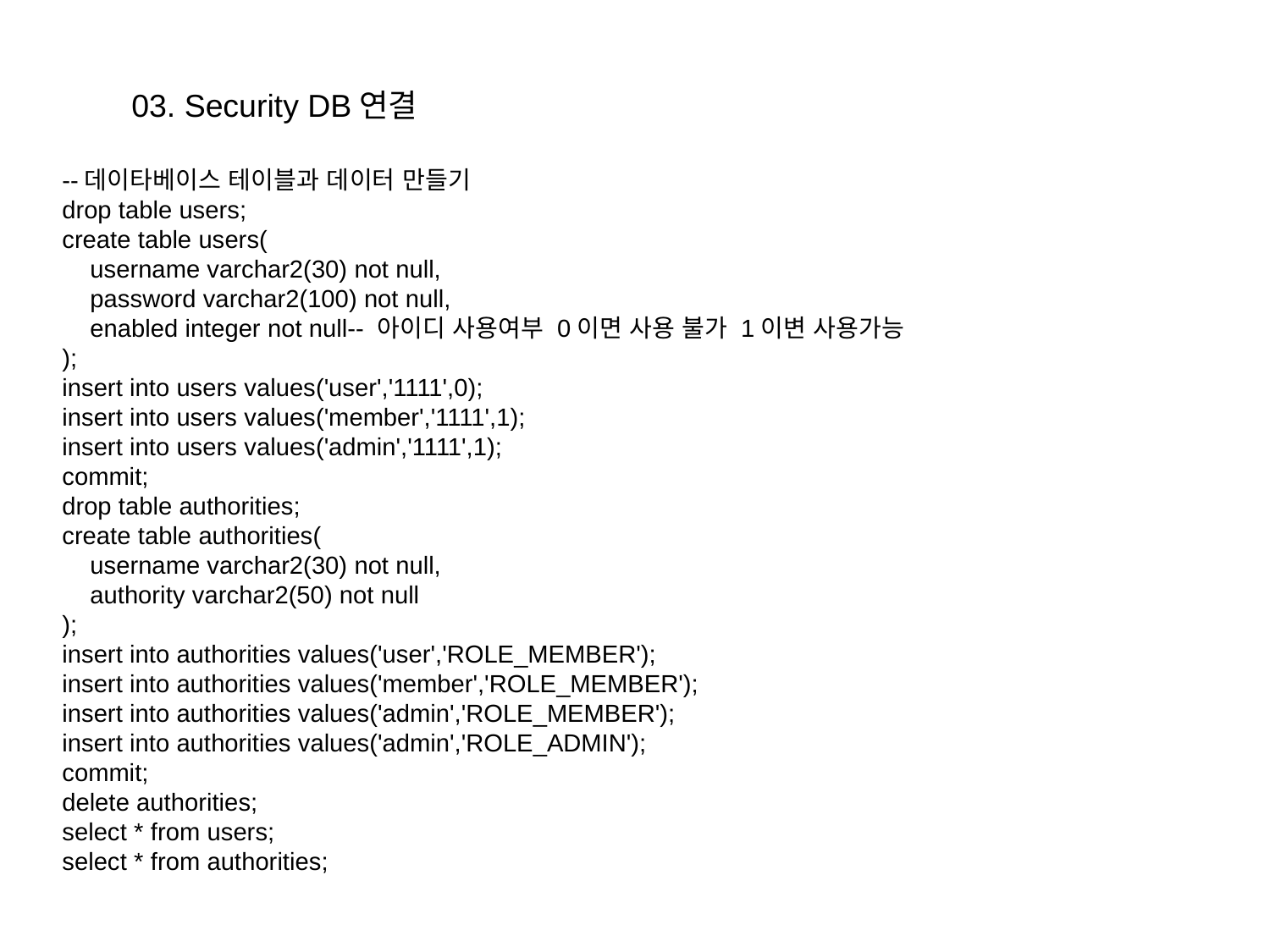

03. Security DB연결
--데이타베이스 테이블과 데이터 만들기
drop table users;
create table users(
    username varchar2(30) not null,
    password varchar2(100) not null,
    enabled integer not null-- 아이디 사용여부 0이면 사용 불가 1이변 사용가능
);
insert into users values('user','1111',0);
insert into users values('member','1111',1);
insert into users values('admin','1111',1);
commit;
drop table authorities;
create table authorities(
    username varchar2(30) not null,
    authority varchar2(50) not null
);
insert into authorities values('user','ROLE_MEMBER');
insert into authorities values('member','ROLE_MEMBER');
insert into authorities values('admin','ROLE_MEMBER');
insert into authorities values('admin','ROLE_ADMIN');
commit;
delete authorities;
select * from users;
select * from authorities;